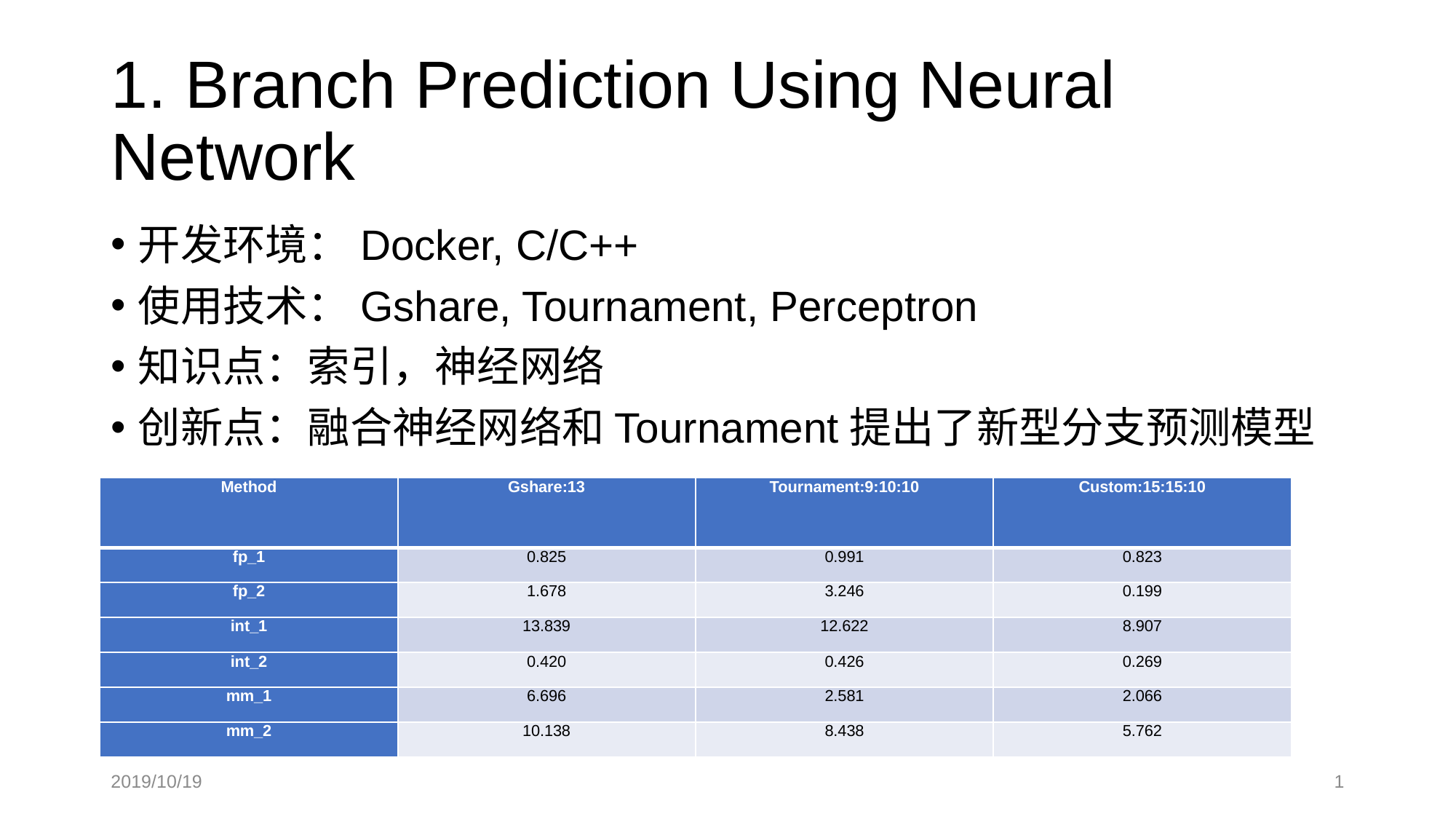

# 1. Branch Prediction Using Neural Network
开发环境：Docker, C/C++
使用技术：Gshare, Tournament, Perceptron
知识点：索引，神经网络
创新点：融合神经网络和Tournament提出了新型分支预测模型

| Method | Gshare:13 | Tournament:9:10:10 | Custom:15:15:10 |
| --- | --- | --- | --- |
| fp\_1 | 0.825 | 0.991 | 0.823 |
| fp\_2 | 1.678 | 3.246 | 0.199 |
| int\_1 | 13.839 | 12.622 | 8.907 |
| int\_2 | 0.420 | 0.426 | 0.269 |
| mm\_1 | 6.696 | 2.581 | 2.066 |
| mm\_2 | 10.138 | 8.438 | 5.762 |
2019/10/19
1